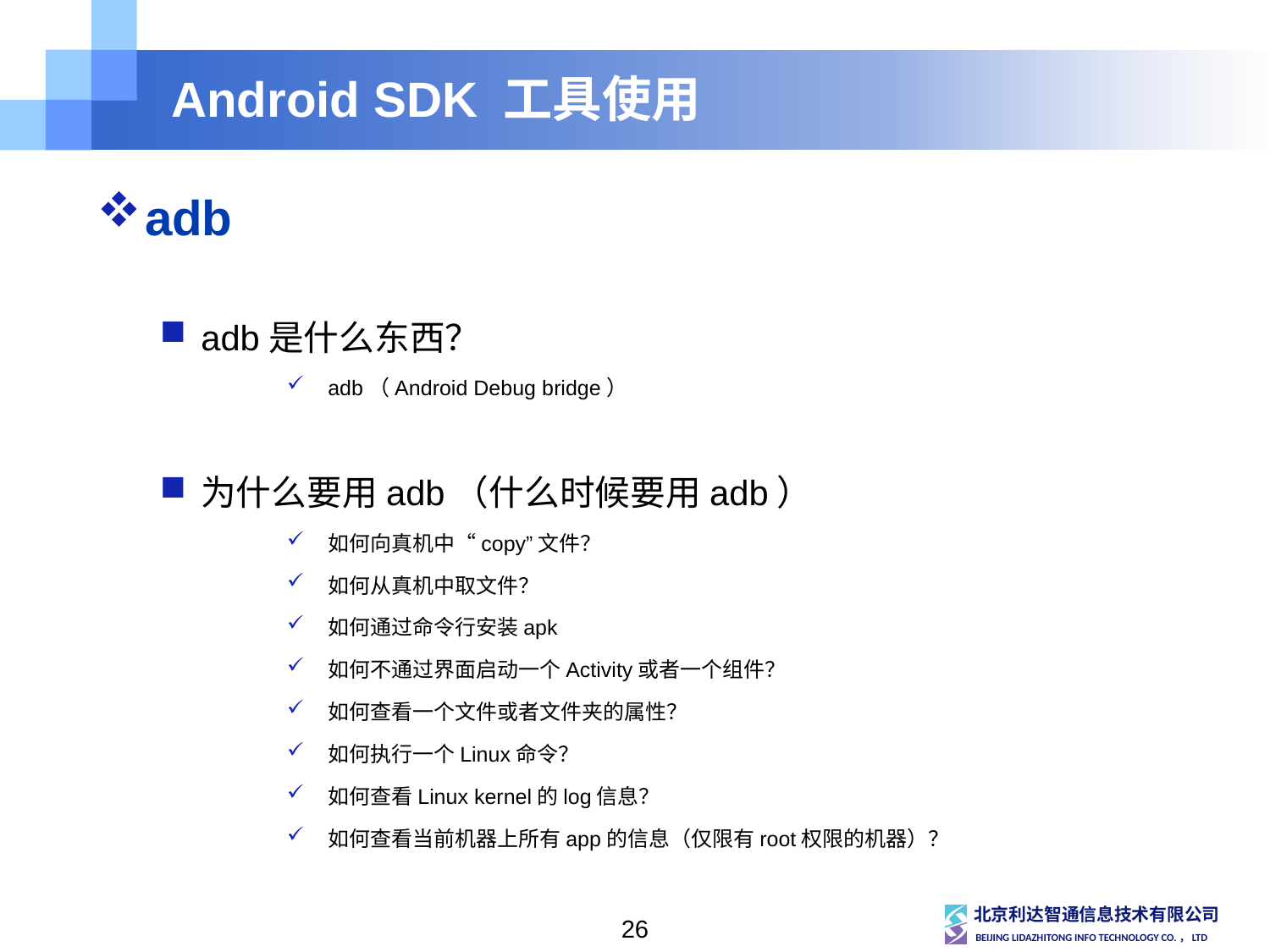

# Android SDK 工具使用
adb

adb是什么东西？
adb（Android Debug bridge）

为什么要用adb（什么时候要用adb）
如何向真机中“copy”文件？
如何从真机中取文件？
如何通过命令行安装apk
如何不通过界面启动一个Activity或者一个组件？
如何查看一个文件或者文件夹的属性？
如何执行一个Linux命令？
如何查看Linux kernel的log信息？
如何查看当前机器上所有app的信息（仅限有root权限的机器）？

26